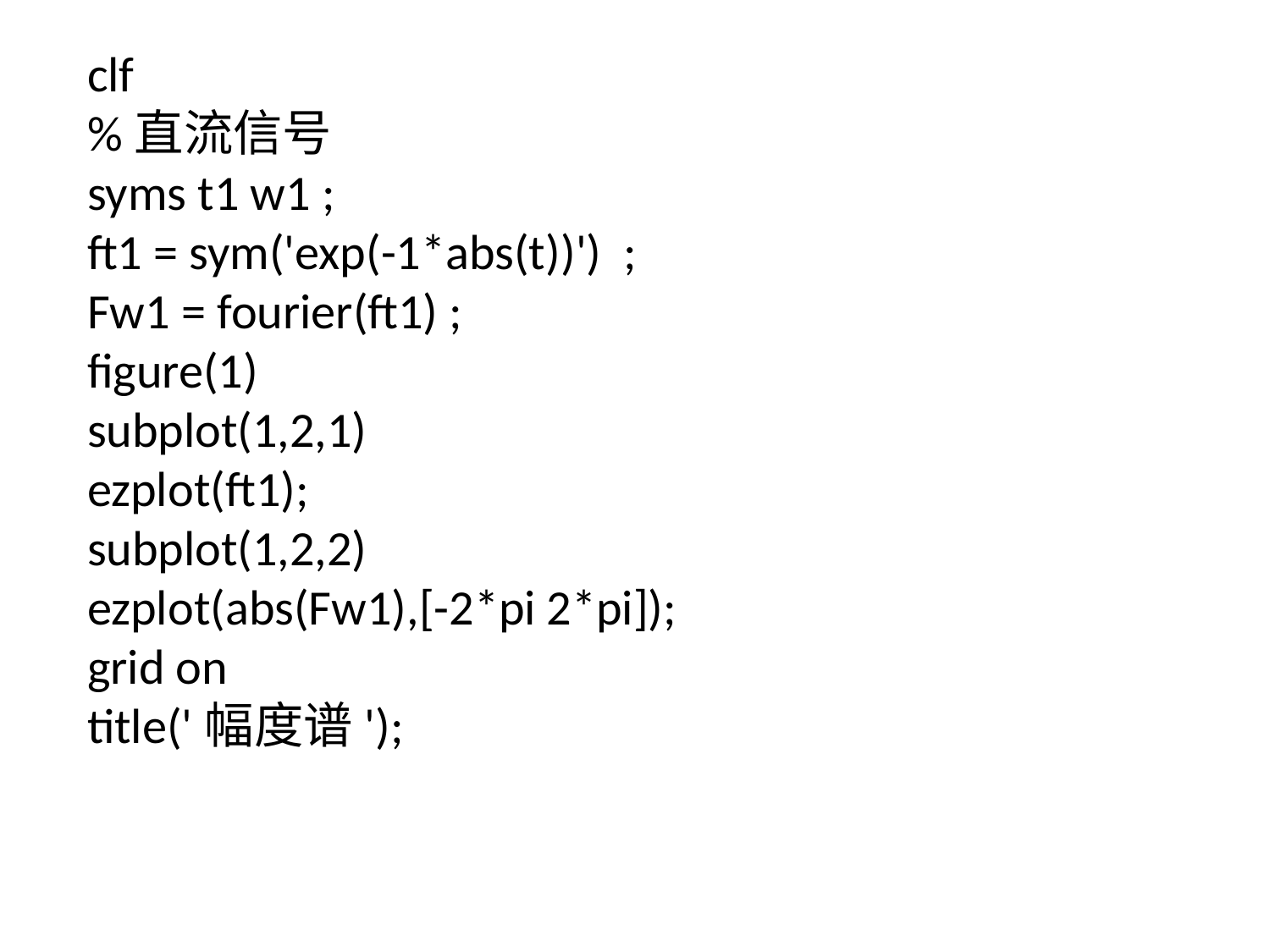

clf
%直流信号
syms t1 w1 ;
ft1 = sym('exp(-1*abs(t))')  ;
Fw1 = fourier(ft1) ;
figure(1)
subplot(1,2,1)
ezplot(ft1);
subplot(1,2,2)
ezplot(abs(Fw1),[-2*pi 2*pi]);
grid on
title('幅度谱');